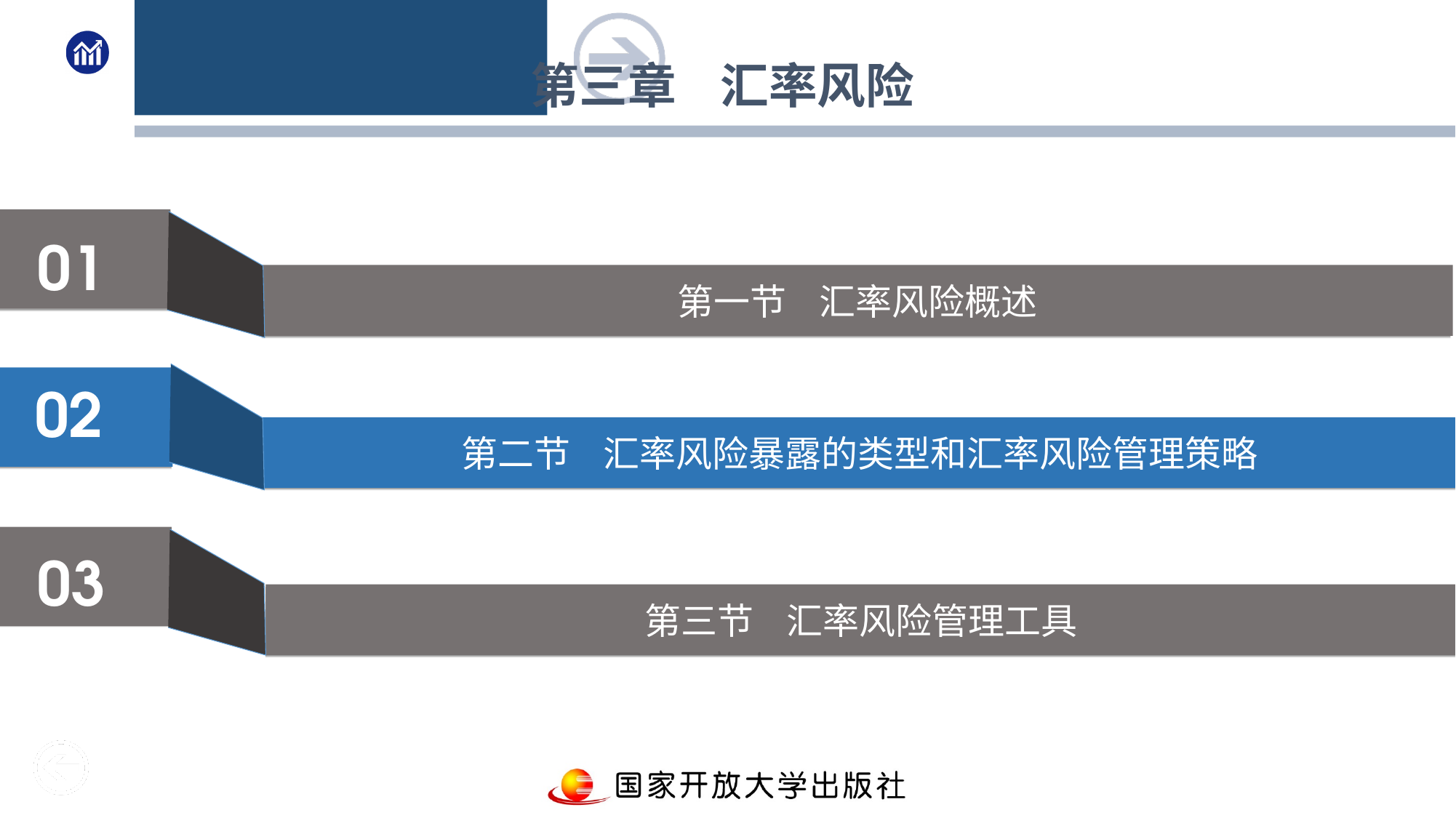

第三章    汇率风险

01

第一节    汇率风险概述

02
第二节    汇率风险暴露的类型和汇率风险管理策略

03
第三节    汇率风险管理工具